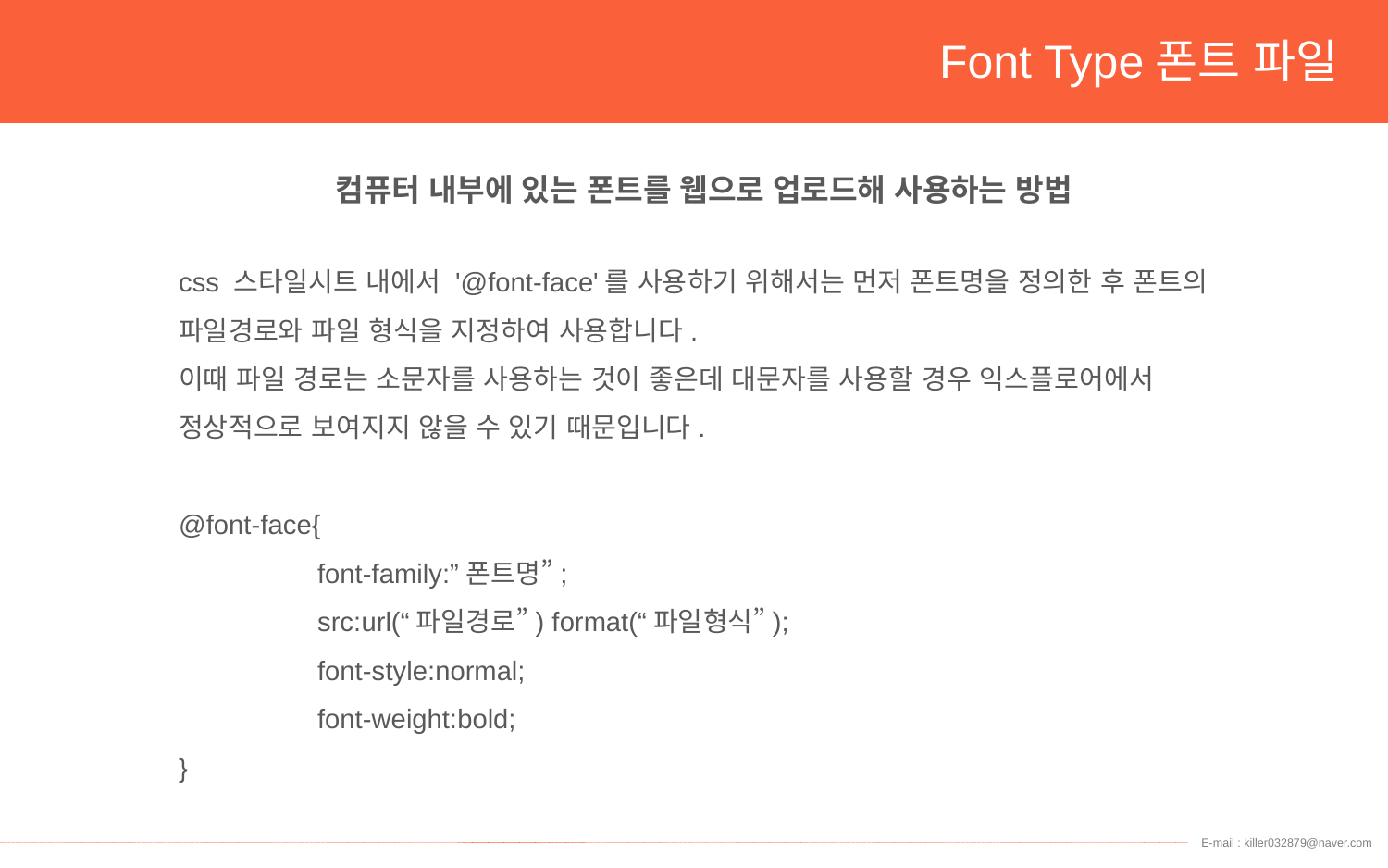

Font Type폰트 파일
컴퓨터 내부에 있는 폰트를 웹으로 업로드해 사용하는 방법
css 스타일시트 내에서 '@font-face'를 사용하기 위해서는 먼저 폰트명을 정의한 후 폰트의
파일경로와 파일 형식을 지정하여 사용합니다.
이때 파일 경로는 소문자를 사용하는 것이 좋은데 대문자를 사용할 경우 익스플로어에서
정상적으로 보여지지 않을 수 있기 때문입니다.

@font-face{
	font-family:”폰트명”;
	src:url(“파일경로”) format(“파일형식”);
	font-style:normal;
	font-weight:bold;
}